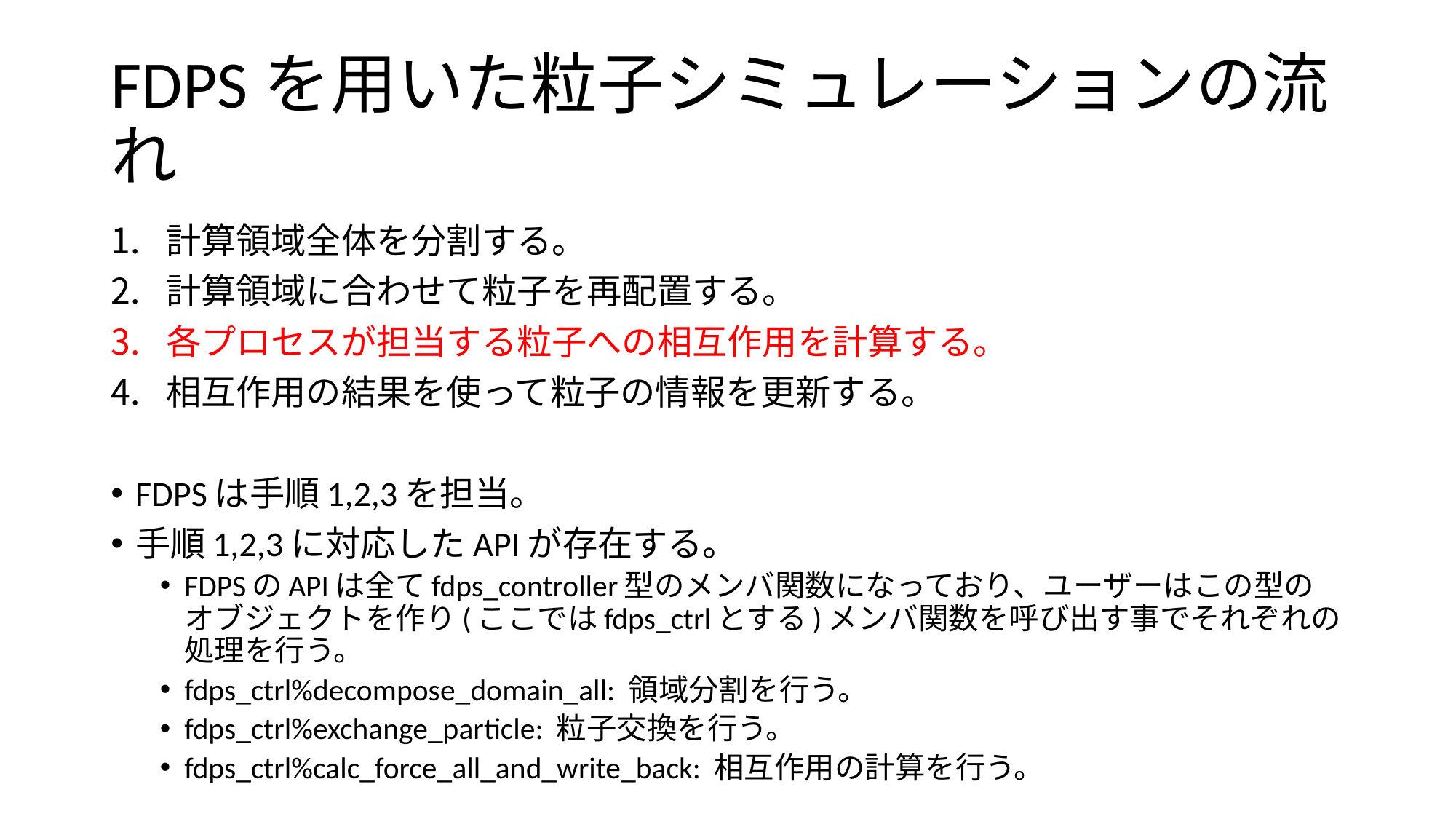

# FDPSを用いた粒子シミュレーションの流れ
計算領域全体を分割する。
計算領域に合わせて粒子を再配置する。
各プロセスが担当する粒子への相互作用を計算する。
相互作用の結果を使って粒子の情報を更新する。

FDPSは手順1,2,3を担当。
手順1,2,3に対応したAPIが存在する。
FDPSのAPIは全てfdps_controller型のメンバ関数になっており、ユーザーはこの型のオブジェクトを作り(ここではfdps_ctrlとする)メンバ関数を呼び出す事でそれぞれの処理を行う。
fdps_ctrl%decompose_domain_all: 領域分割を行う。
fdps_ctrl%exchange_particle: 粒子交換を行う。
fdps_ctrl%calc_force_all_and_write_back: 相互作用の計算を行う。